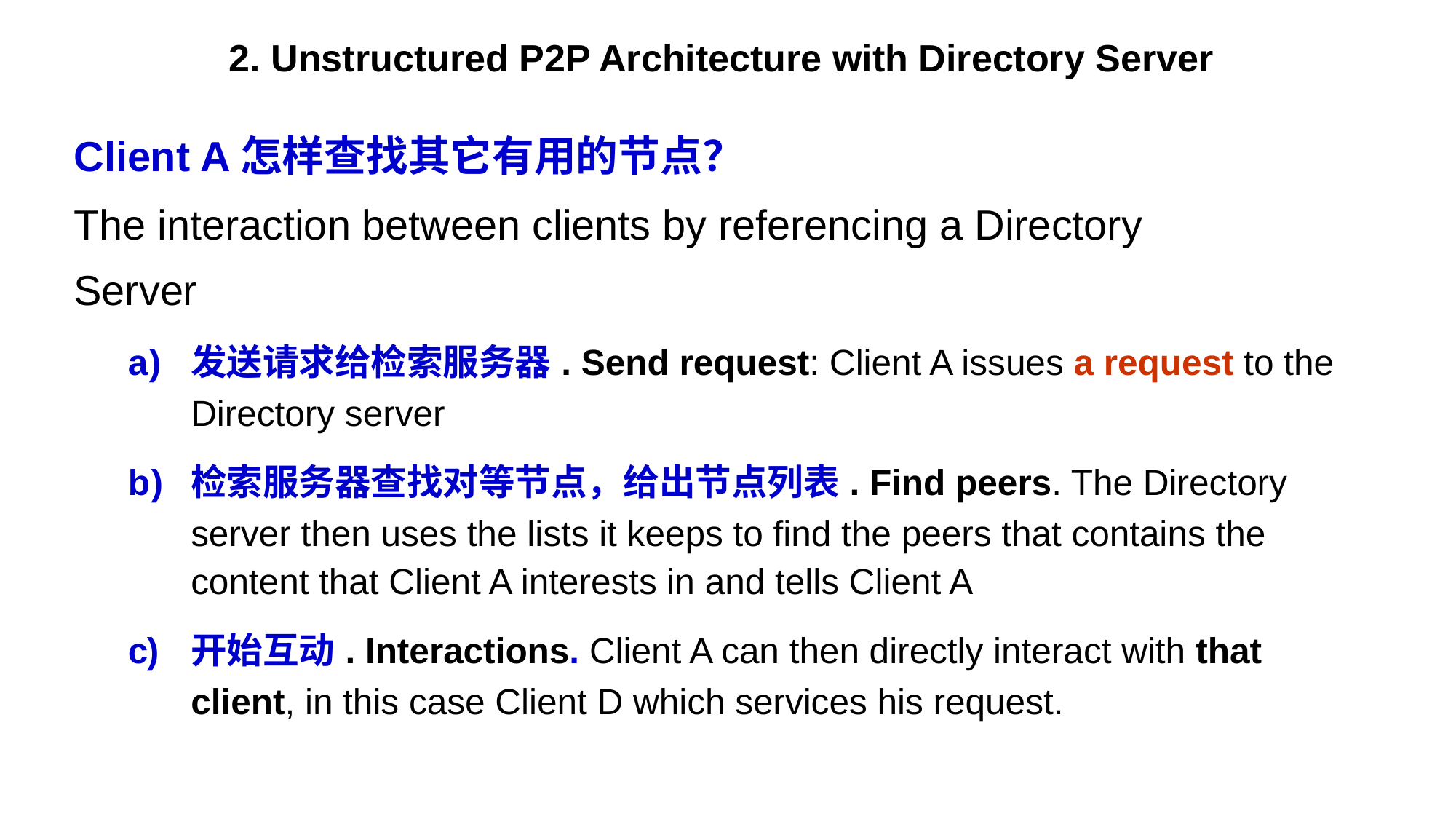

2. Unstructured P2P Architecture with Directory Server
Client A怎样查找其它有用的节点？
The interaction between clients by referencing a Directory
Server
发送请求给检索服务器. Send request: Client A issues a request to the Directory server
检索服务器查找对等节点，给出节点列表. Find peers. The Directory server then uses the lists it keeps to find the peers that contains the content that Client A interests in and tells Client A
开始互动. Interactions. Client A can then directly interact with that client, in this case Client D which services his request.